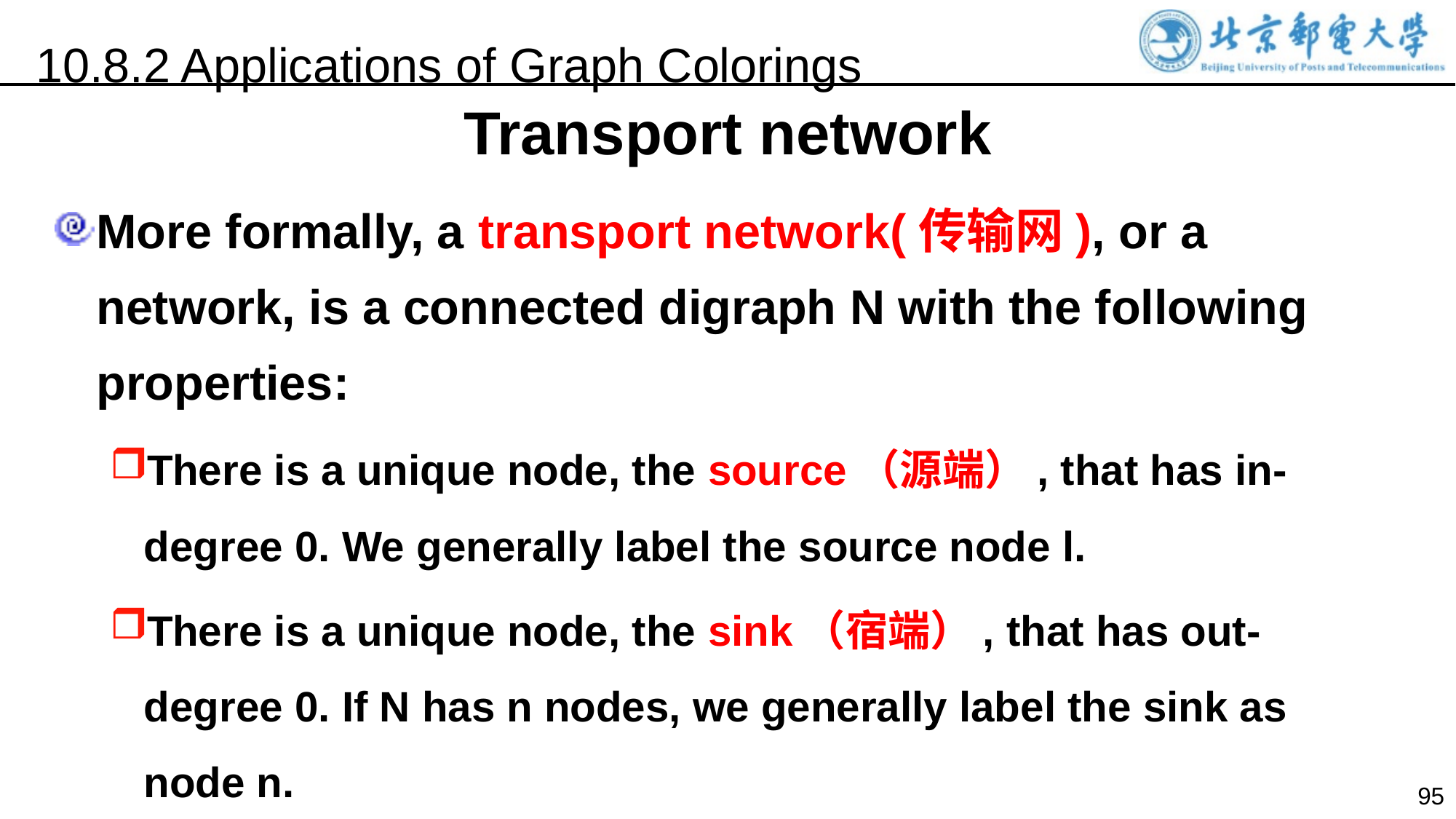

10.8.2 Applications of Graph Colorings
Transport network
More formally, a transport network(传输网), or a network, is a connected digraph N with the following properties:
There is a unique node, the source（源端）, that has in-degree 0. We generally label the source node l.
There is a unique node, the sink（宿端）, that has out-degree 0. If N has n nodes, we generally label the sink as node n.
The graph N is labeled. The label, Cij, on edge (i, j) is a nonnegative number called the capacity(容量) of the edge.